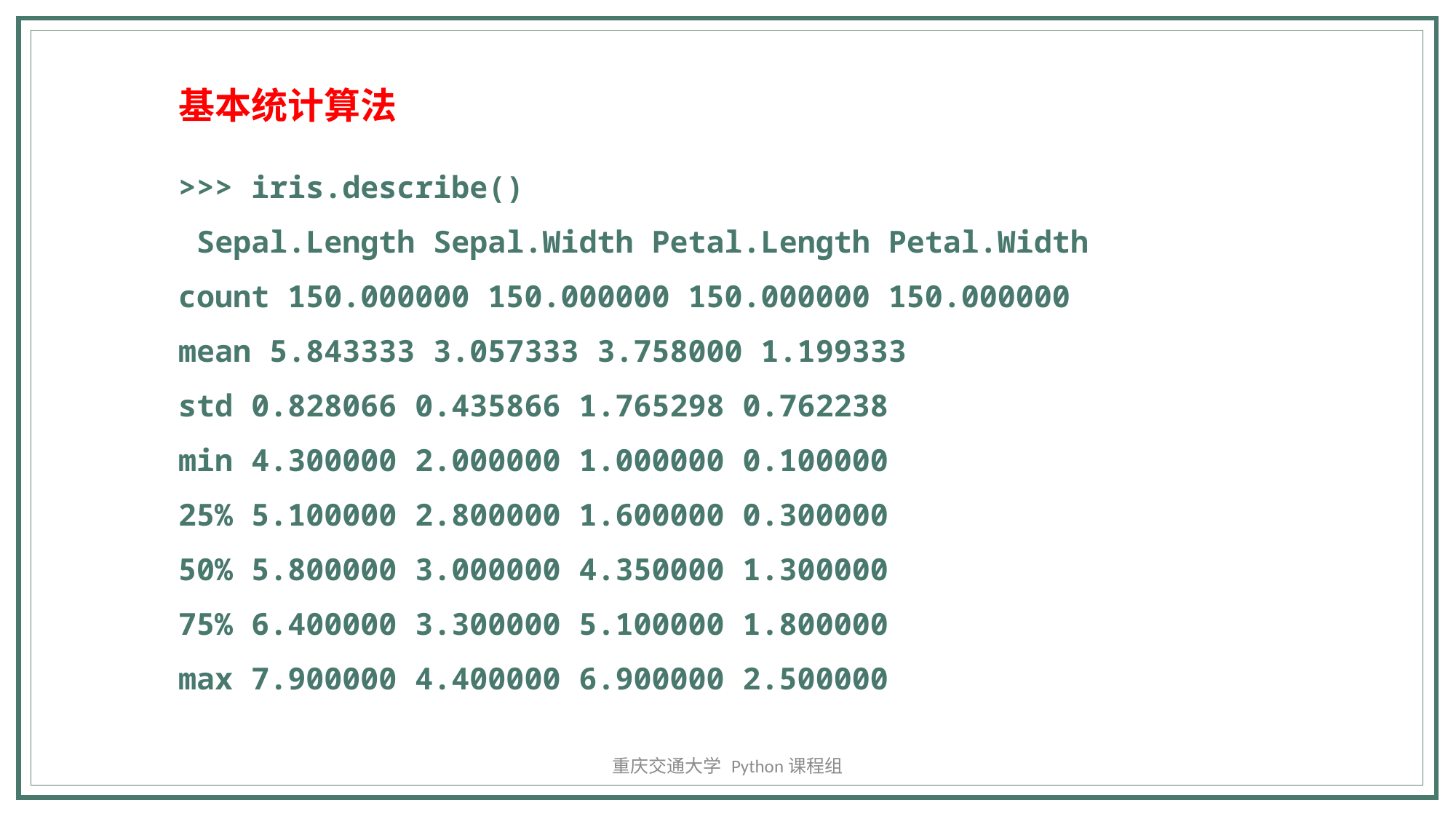

基本统计算法
>>> iris.describe()
 Sepal.Length Sepal.Width Petal.Length Petal.Width
count 150.000000 150.000000 150.000000 150.000000
mean 5.843333 3.057333 3.758000 1.199333
std 0.828066 0.435866 1.765298 0.762238
min 4.300000 2.000000 1.000000 0.100000
25% 5.100000 2.800000 1.600000 0.300000
50% 5.800000 3.000000 4.350000 1.300000
75% 6.400000 3.300000 5.100000 1.800000
max 7.900000 4.400000 6.900000 2.500000
重庆交通大学 Python课程组